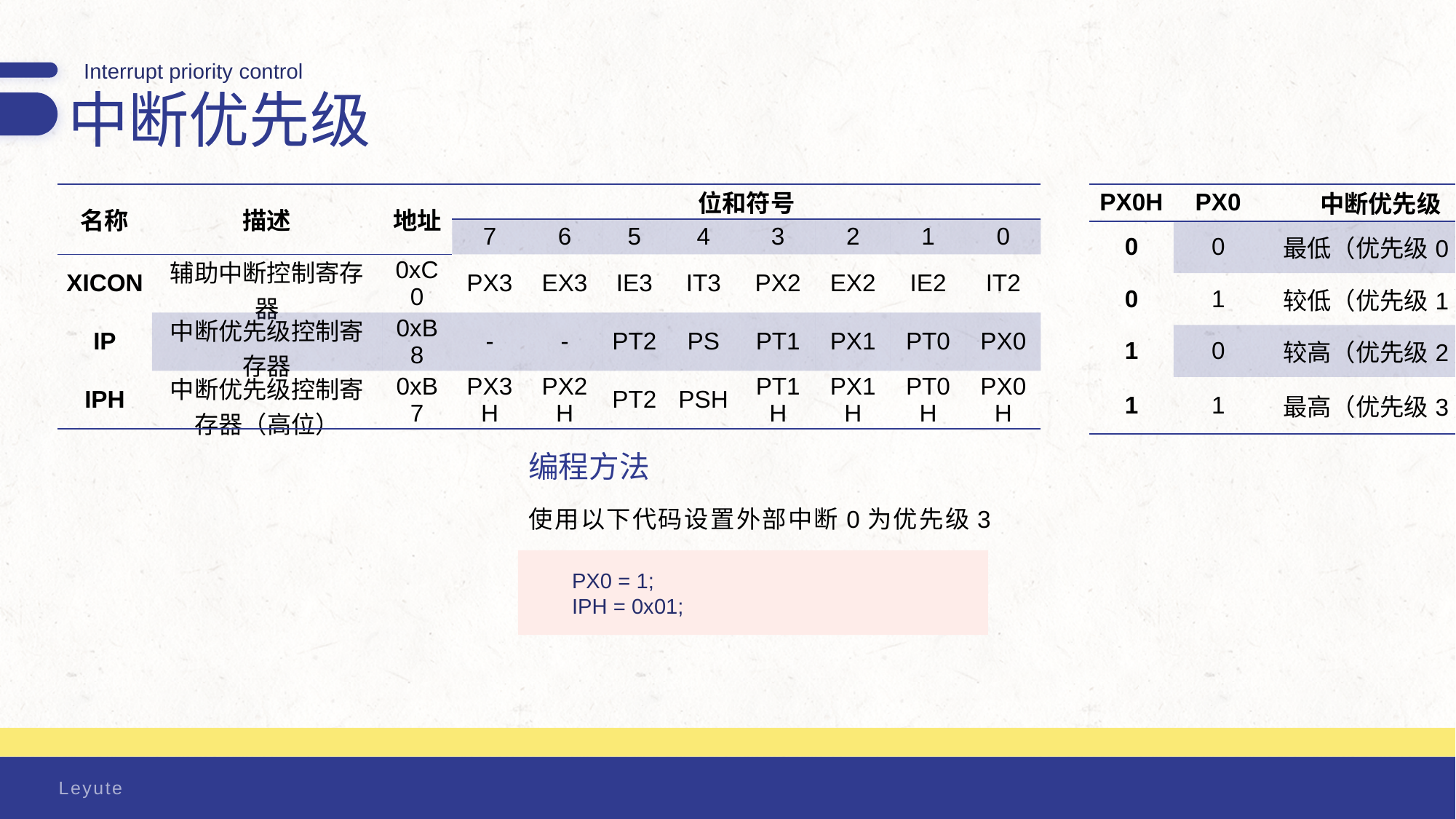

Interrupt priority control
中断优先级
| 名称 | 描述 | 地址 | 位和符号 |  |  |  |  |  |  |  |
| --- | --- | --- | --- | --- | --- | --- | --- | --- | --- | --- |
|  |  |  | 7 | 6 | 5 | 4 | 3 | 2 | 1 | 0 |
| XICON | 辅助中断控制寄存器 | 0xC0 | PX3 | EX3 | IE3 | IT3 | PX2 | EX2 | IE2 | IT2 |
| IP | 中断优先级控制寄存器 | 0xB8 | - | - | PT2 | PS | PT1 | PX1 | PT0 | PX0 |
| IPH | 中断优先级控制寄存器（高位） | 0xB7 | PX3H | PX2H | PT2 | PSH | PT1H | PX1H | PT0H | PX0H |
| PX0H | PX0 | 中断优先级 |
| --- | --- | --- |
| 0 | 0 | 最低（优先级0） |
| 0 | 1 | 较低（优先级1） |
| 1 | 0 | 较高（优先级2） |
| 1 | 1 | 最高（优先级3） |
编程方法
使用以下代码设置外部中断0为优先级3
PX0 = 1;
IPH = 0x01;